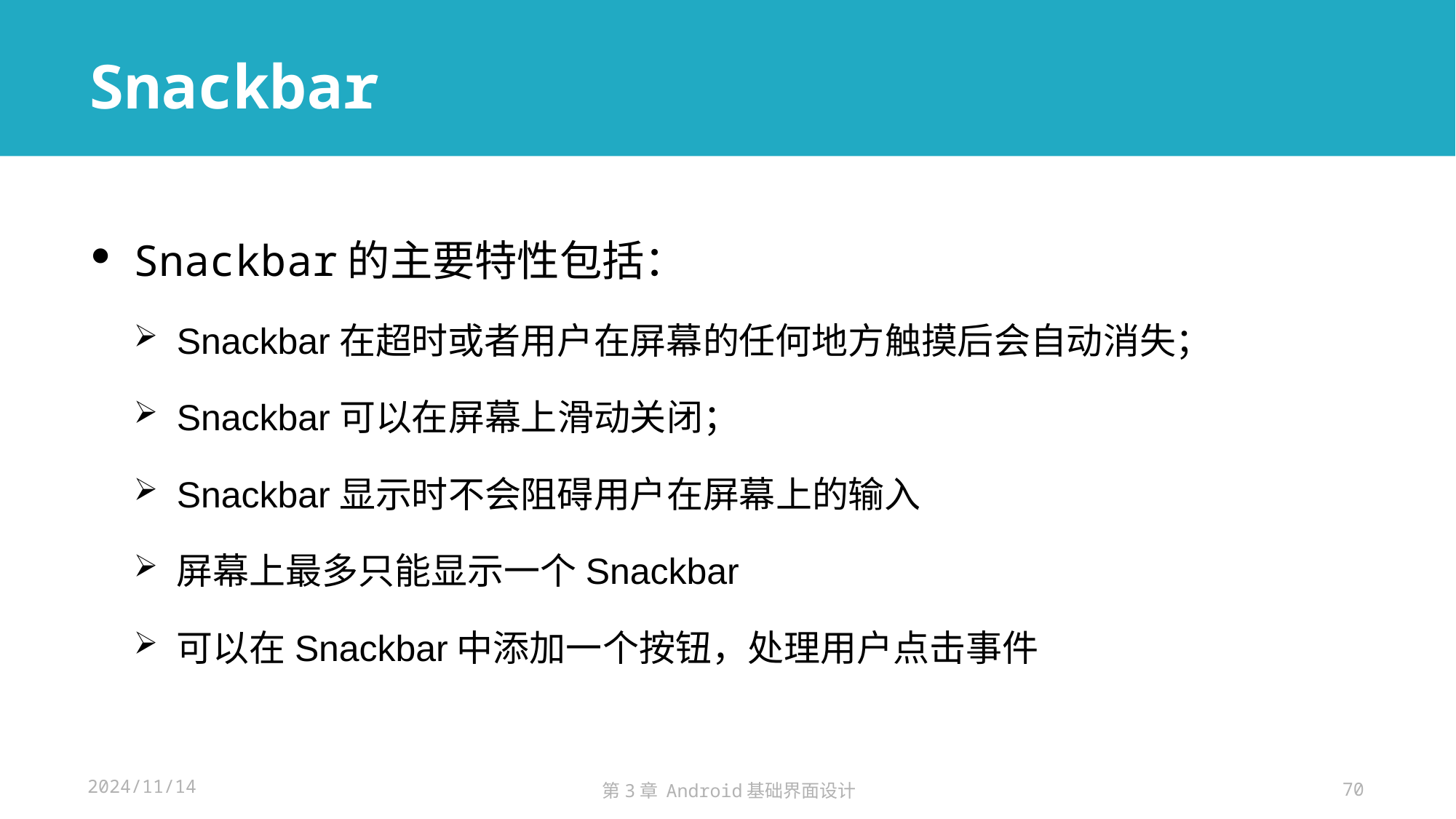

# Snackbar
Snackbar的主要特性包括：
Snackbar在超时或者用户在屏幕的任何地方触摸后会自动消失；
Snackbar可以在屏幕上滑动关闭；
Snackbar显示时不会阻碍用户在屏幕上的输入
屏幕上最多只能显示一个Snackbar
可以在Snackbar中添加一个按钮，处理用户点击事件

2024/11/14
第3章 Android基础界面设计
70